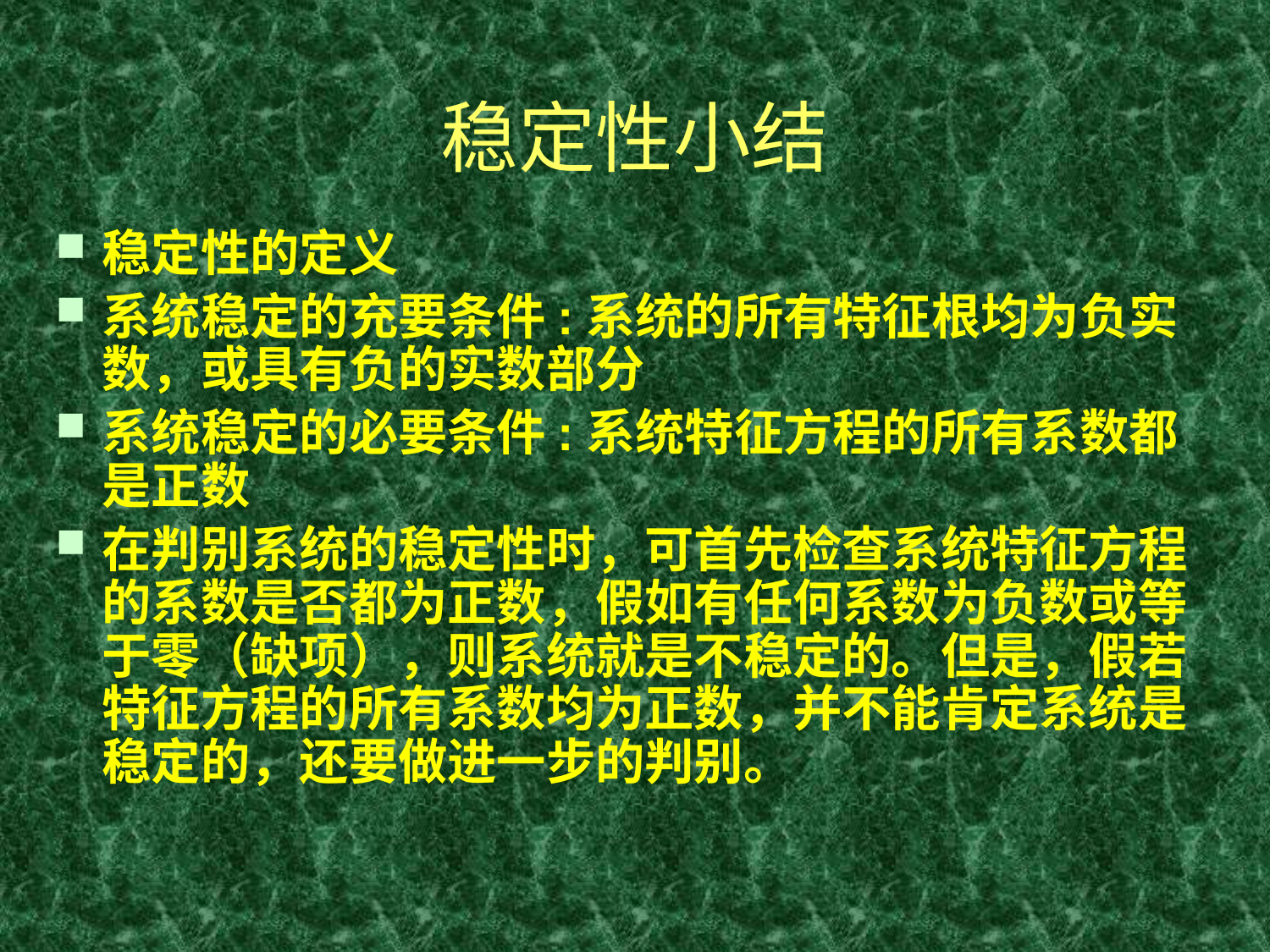

# 稳定性小结
稳定性的定义
系统稳定的充要条件:系统的所有特征根均为负实数，或具有负的实数部分
系统稳定的必要条件:系统特征方程的所有系数都是正数
在判别系统的稳定性时，可首先检查系统特征方程的系数是否都为正数，假如有任何系数为负数或等于零（缺项），则系统就是不稳定的。但是，假若特征方程的所有系数均为正数，并不能肯定系统是稳定的，还要做进一步的判别。